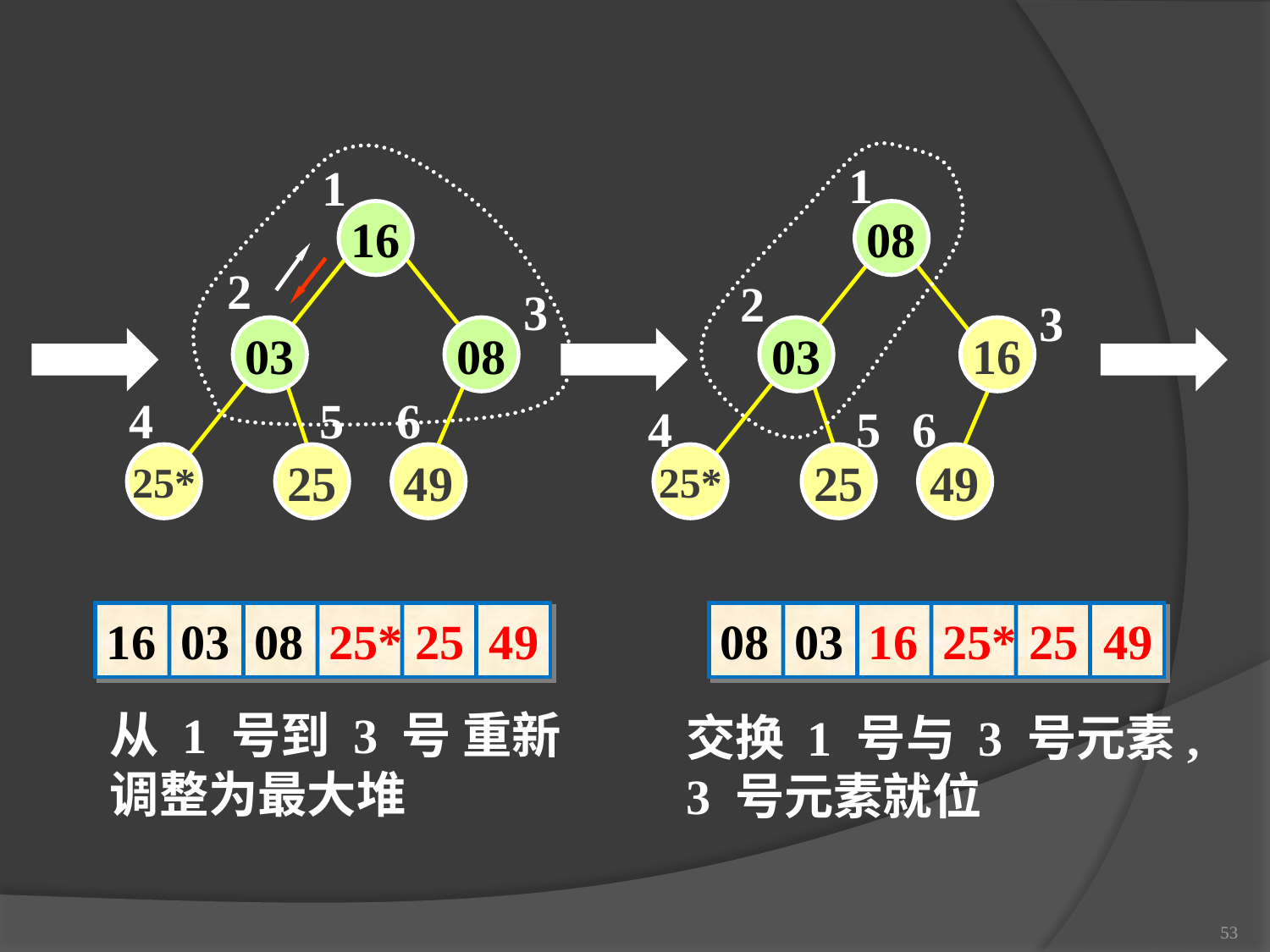

1
1
16
08

2

2
3
3
03
08
03
16

4
5
6
4
5
6
25*
25
49
25*
25
49
16  03  08  25* 25  49

08  03  16  25* 25  49

从 1 号到 3 号 重新
调整为最大堆
交换 1 号与 3 号元素,
3 号元素就位
53